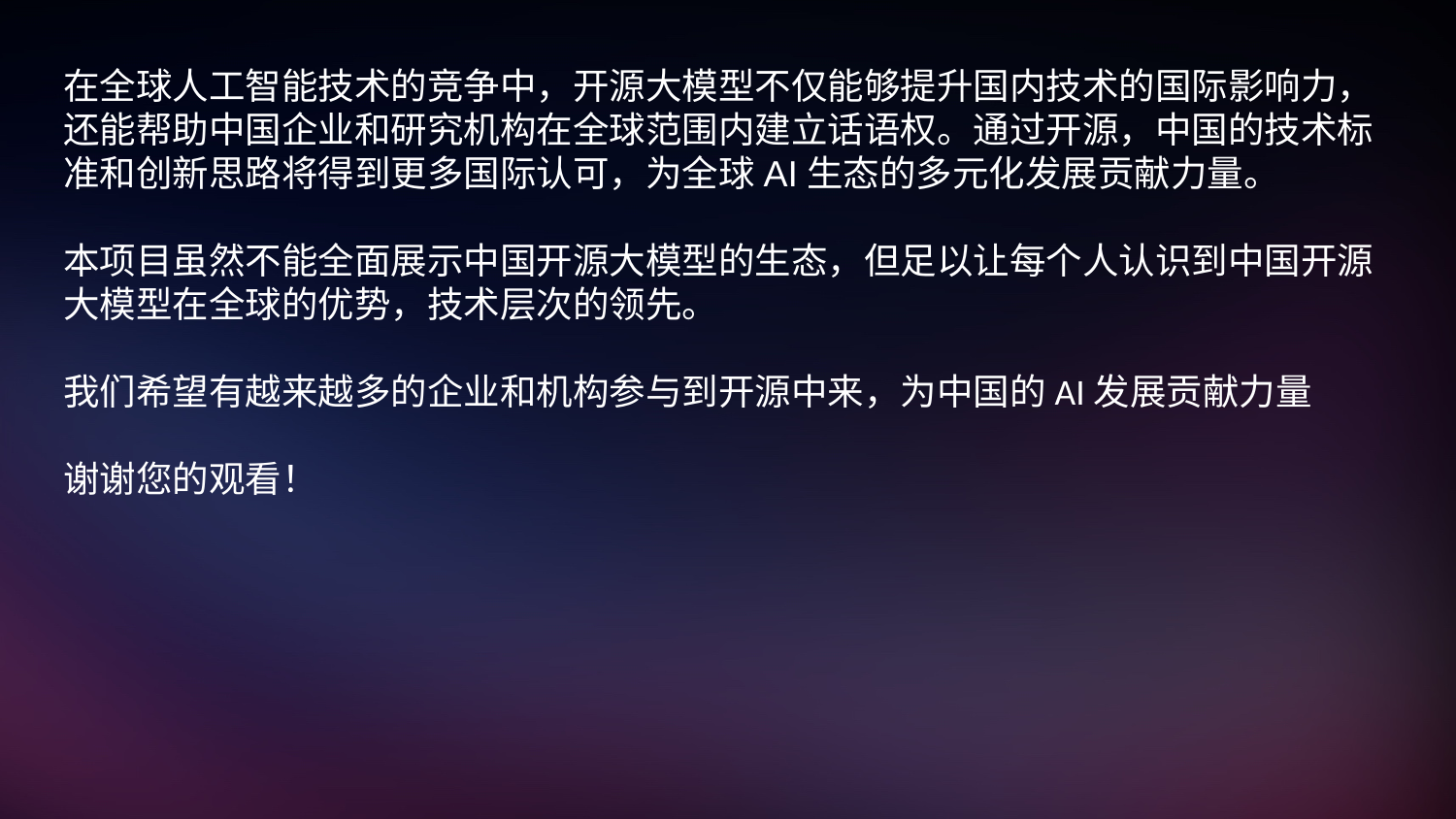

在全球人工智能技术的竞争中，开源大模型不仅能够提升国内技术的国际影响力，还能帮助中国企业和研究机构在全球范围内建立话语权。通过开源，中国的技术标准和创新思路将得到更多国际认可，为全球AI生态的多元化发展贡献力量。

本项目虽然不能全面展示中国开源大模型的生态，但足以让每个人认识到中国开源大模型在全球的优势，技术层次的领先。

我们希望有越来越多的企业和机构参与到开源中来，为中国的AI发展贡献力量

谢谢您的观看！